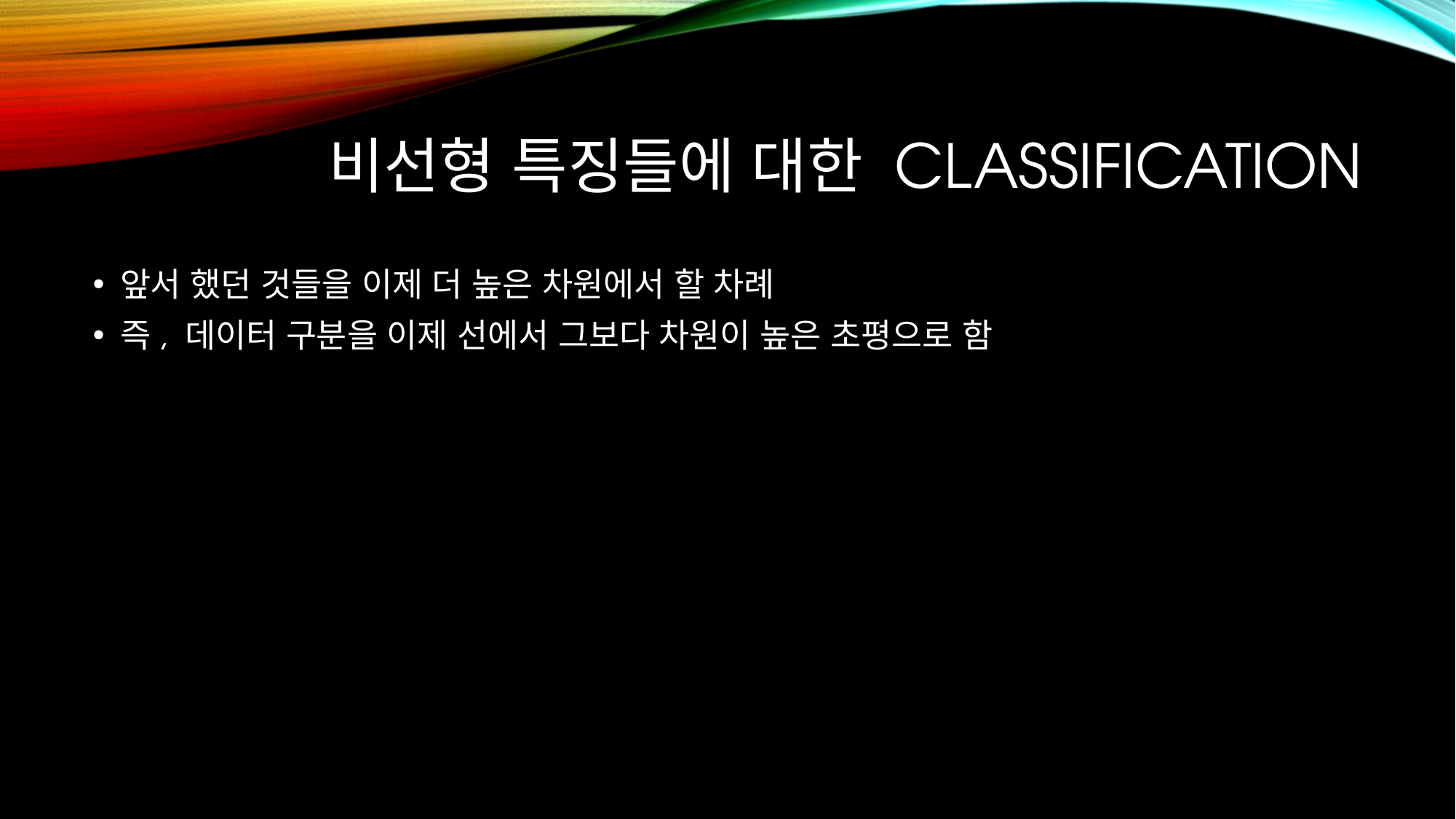

# 비선형 특징들에 대한 classification
앞서 했던 것들을 이제 더 높은 차원에서 할 차례
즉, 데이터 구분을 이제 선에서 그보다 차원이 높은 초평으로 함